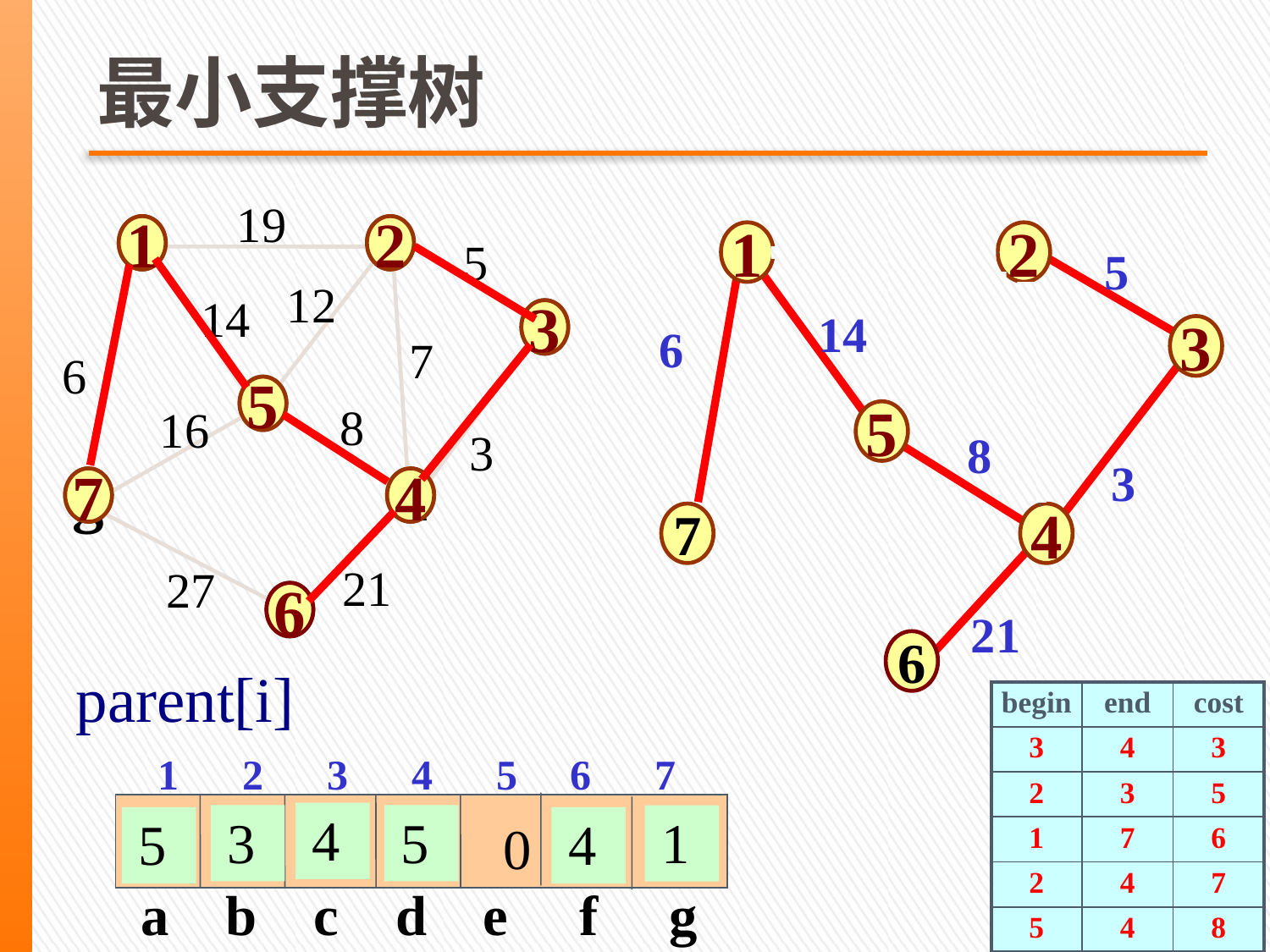

# 最小支撑树
19
a
1
b
2
5

12

14
c
3
7
6

e
5
8
16

3
g
7
d
4

21
27
f
6

1
2
3
5
7
4
6
5

6

14

8

3

21
parent[i]
| begin | end | cost |
| --- | --- | --- |
| 3 | 4 | 3 |
| 2 | 3 | 5 |
| 1 | 7 | 6 |
| 2 | 4 | 7 |
| 5 | 4 | 8 |
1      2      3      4      5     6      7

0    0    0     0    0    0    0

a    b    c    d    e     f     g
4

3

5

1

5

4